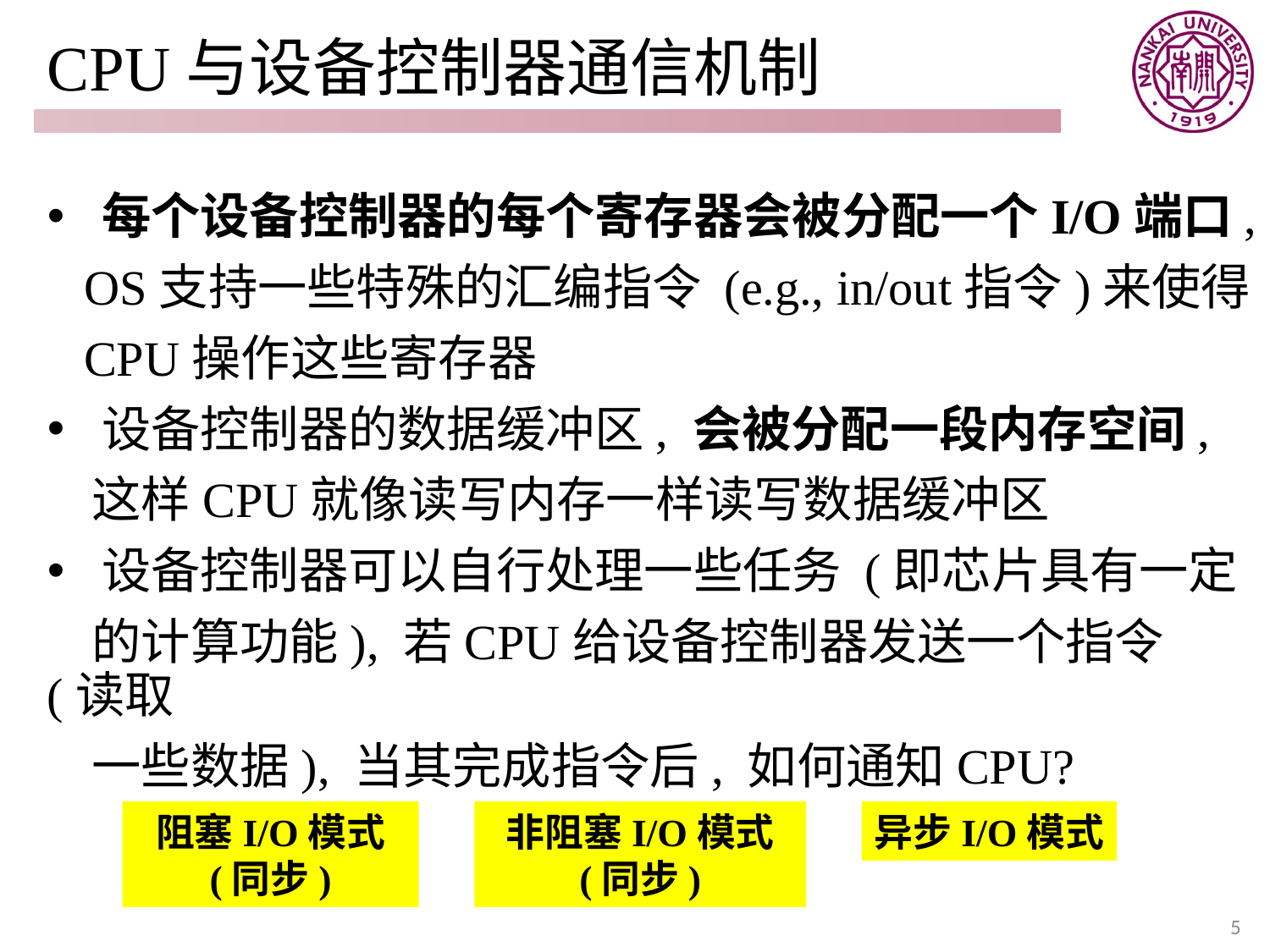

# CPU与设备控制器通信机制
 每个设备控制器的每个寄存器会被分配一个I/O端口,
   OS支持一些特殊的汇编指令 (e.g., in/out指令)来使得
   CPU操作这些寄存器
 设备控制器的数据缓冲区, 会被分配一段内存空间,
   这样CPU就像读写内存一样读写数据缓冲区
 设备控制器可以自行处理一些任务 (即芯片具有一定
   的计算功能), 若CPU给设备控制器发送一个指令 (读取
   一些数据), 当其完成指令后, 如何通知CPU?
非阻塞I/O模式 (同步)
异步I/O模式
阻塞I/O模式 (同步)
5